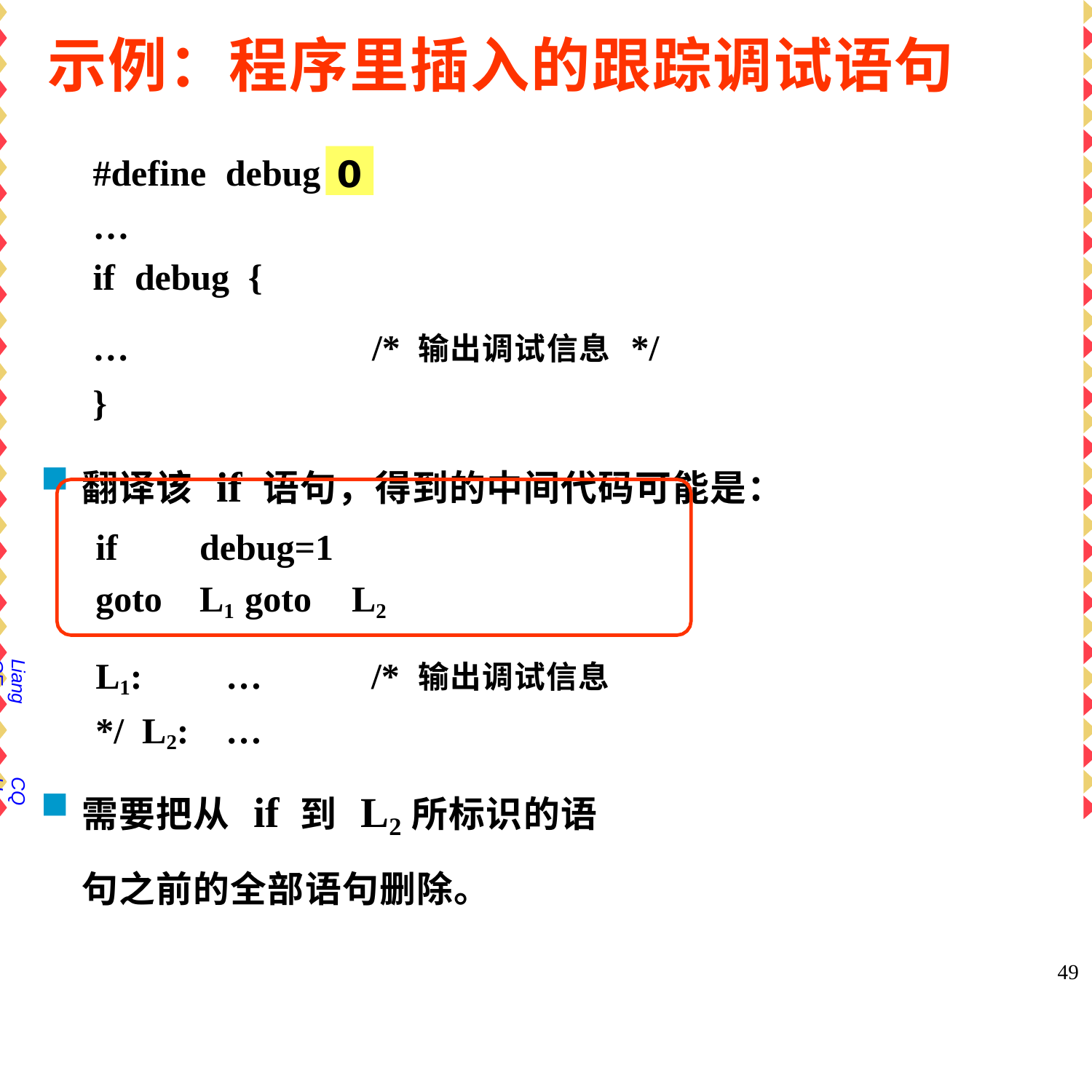

# 示例：程序里插入的跟踪调试语句
#define	debug
…
if	debug	{
0
1
…	/*	输出调试信息 */
}
翻译该 if 语句，得到的中间代码可能是：
if	debug=1	goto	L1  goto	L2
L1:	…	/*	输出调试信息 */  L2:	…
需要把从 if 到 L2所标识的语句之前的全部语句删除。
49

Liang GE
CQU